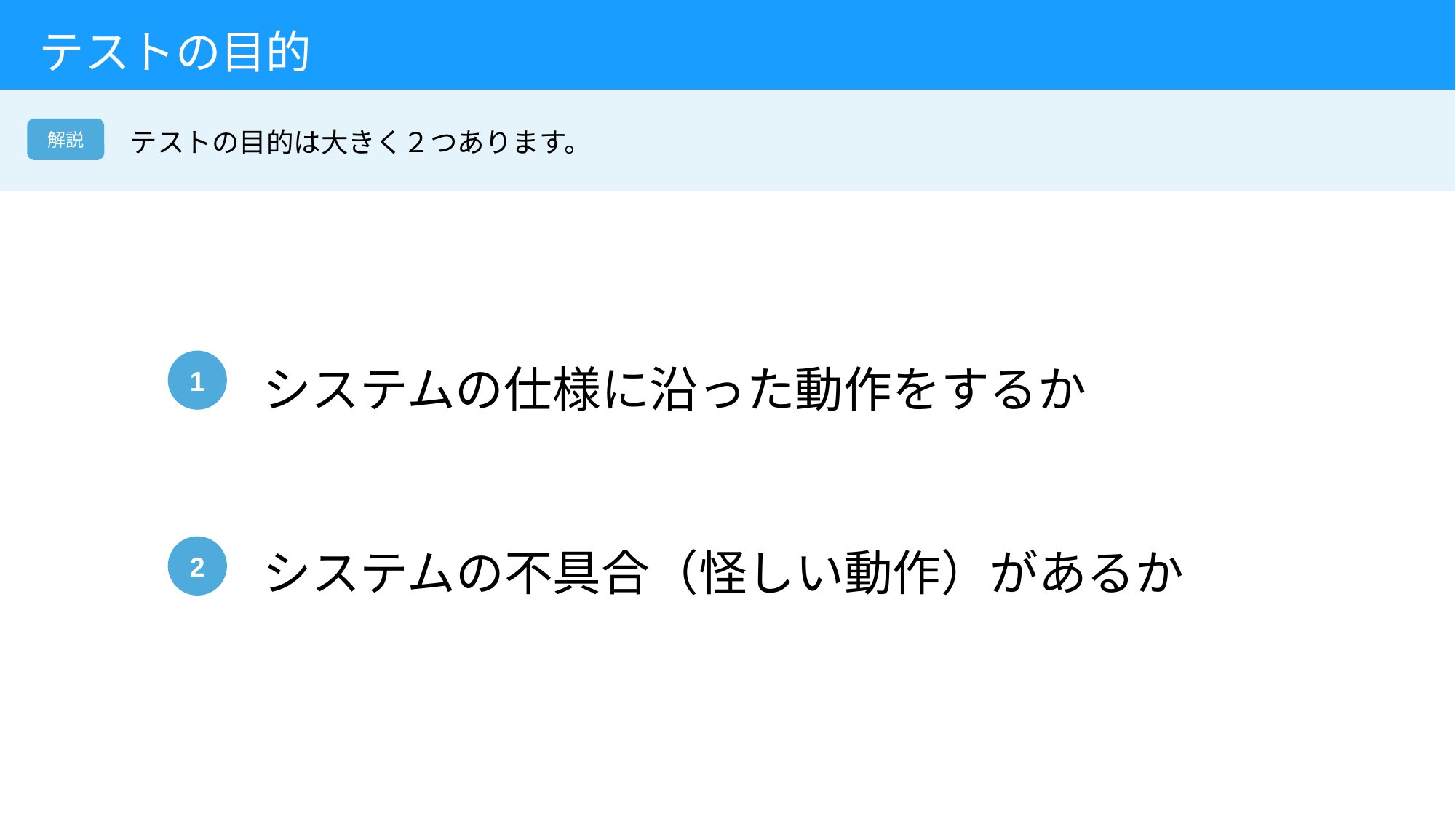

# テストの目的

解説
テストの目的は大きく２つあります。
1
システムの仕様に沿った動作をするか
2
システムの不具合（怪しい動作）があるか